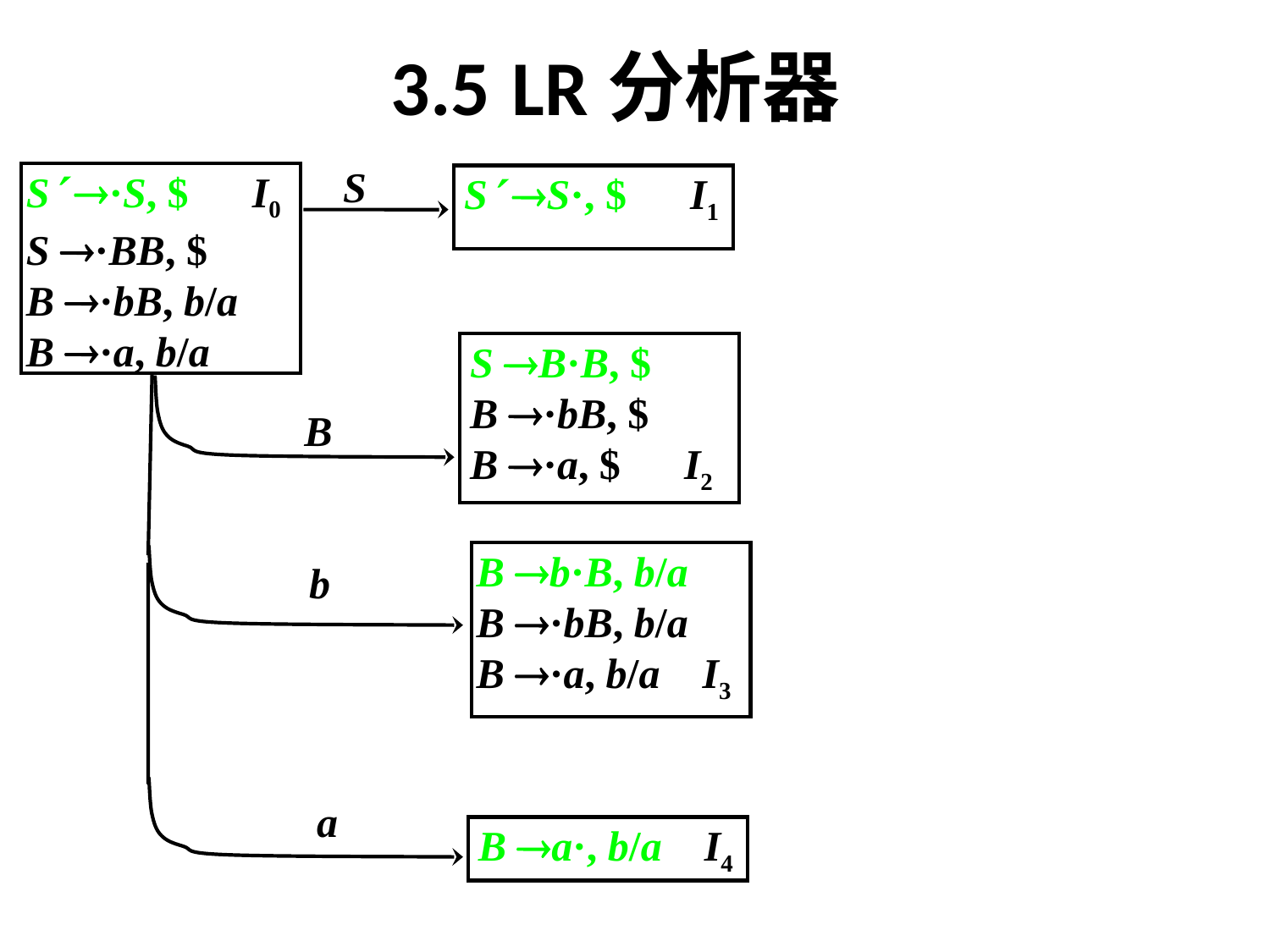

# 3.5 LR分析器
S
S′ →·S, $      I0
S →·BB, $
B →·bB, b/a
B →·a, b/a
S′ →S·, $      I1

S →B·B, $
B →·bB, $
B →·a, $      I2

B
B →b·B, b/a
B →·bB, b/a
B →·a, b/a    I3

b

a
B →a·, b/a    I4